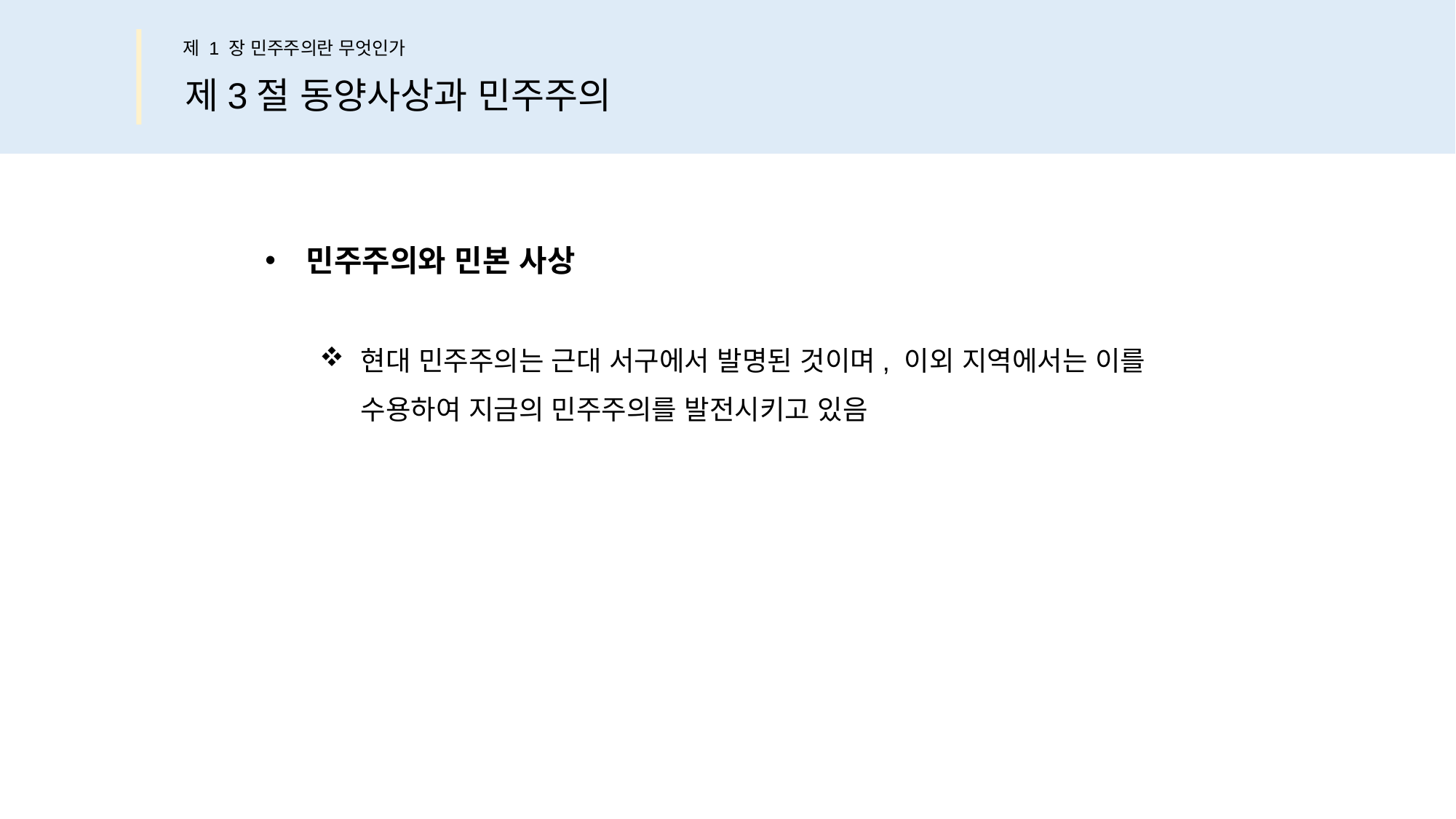

제 1 장 민주주의란 무엇인가
제3절 동양사상과 민주주의
민주주의와 민본 사상

현대 민주주의는 근대 서구에서 발명된 것이며, 이외 지역에서는 이를
수용하여 지금의 민주주의를 발전시키고 있음